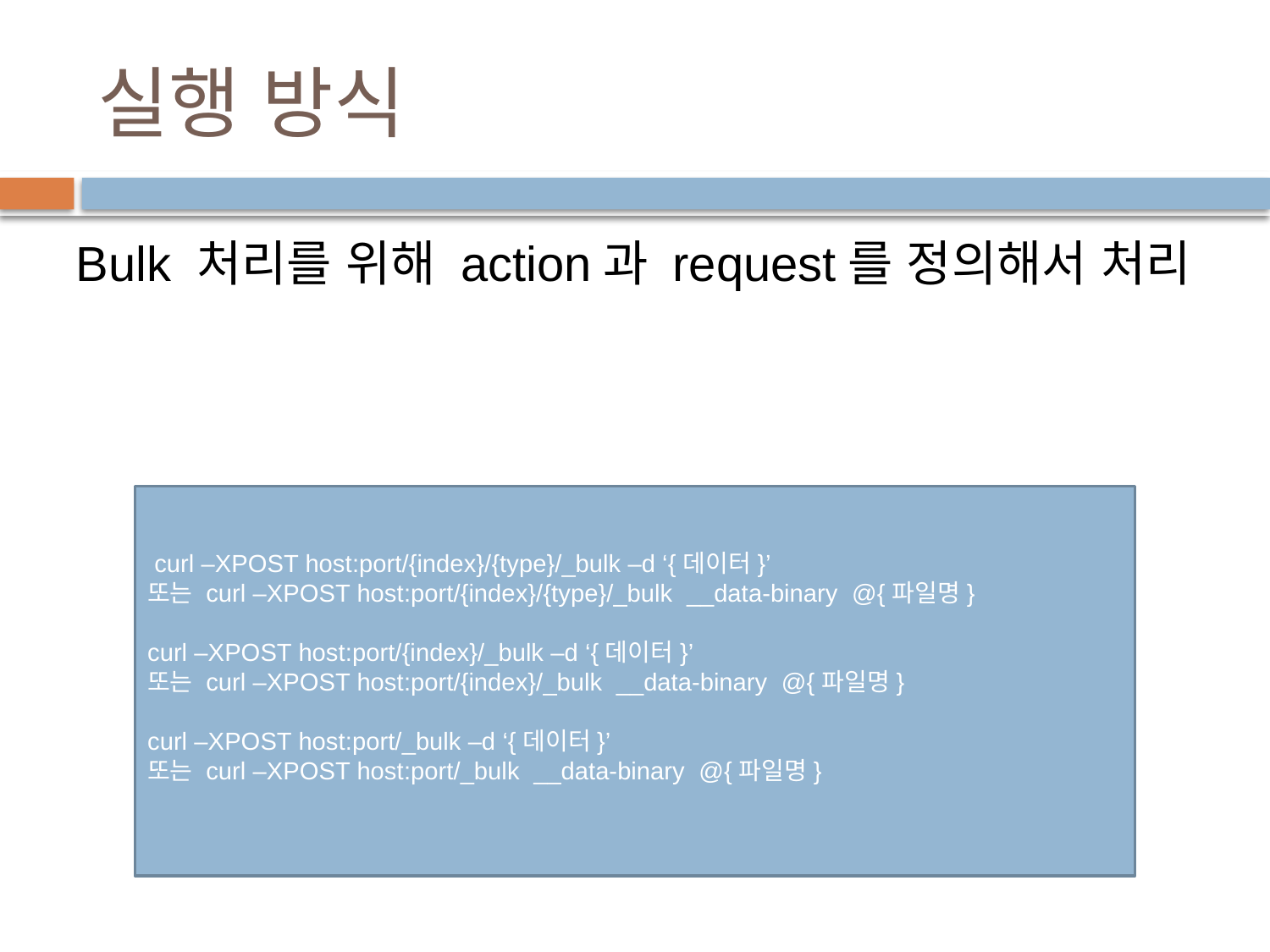

# 실행 방식
Bulk 처리를 위해 action과 request를 정의해서 처리
 curl –XPOST host:port/{index}/{type}/_bulk –d ‘{데이터}’
또는 curl –XPOST host:port/{index}/{type}/_bulk  __data-binary  @{파일명}

curl –XPOST host:port/{index}/_bulk –d ‘{데이터}’
또는 curl –XPOST host:port/{index}/_bulk  __data-binary  @{파일명}

curl –XPOST host:port/_bulk –d ‘{데이터}’
또는 curl –XPOST host:port/_bulk  __data-binary  @{파일명}